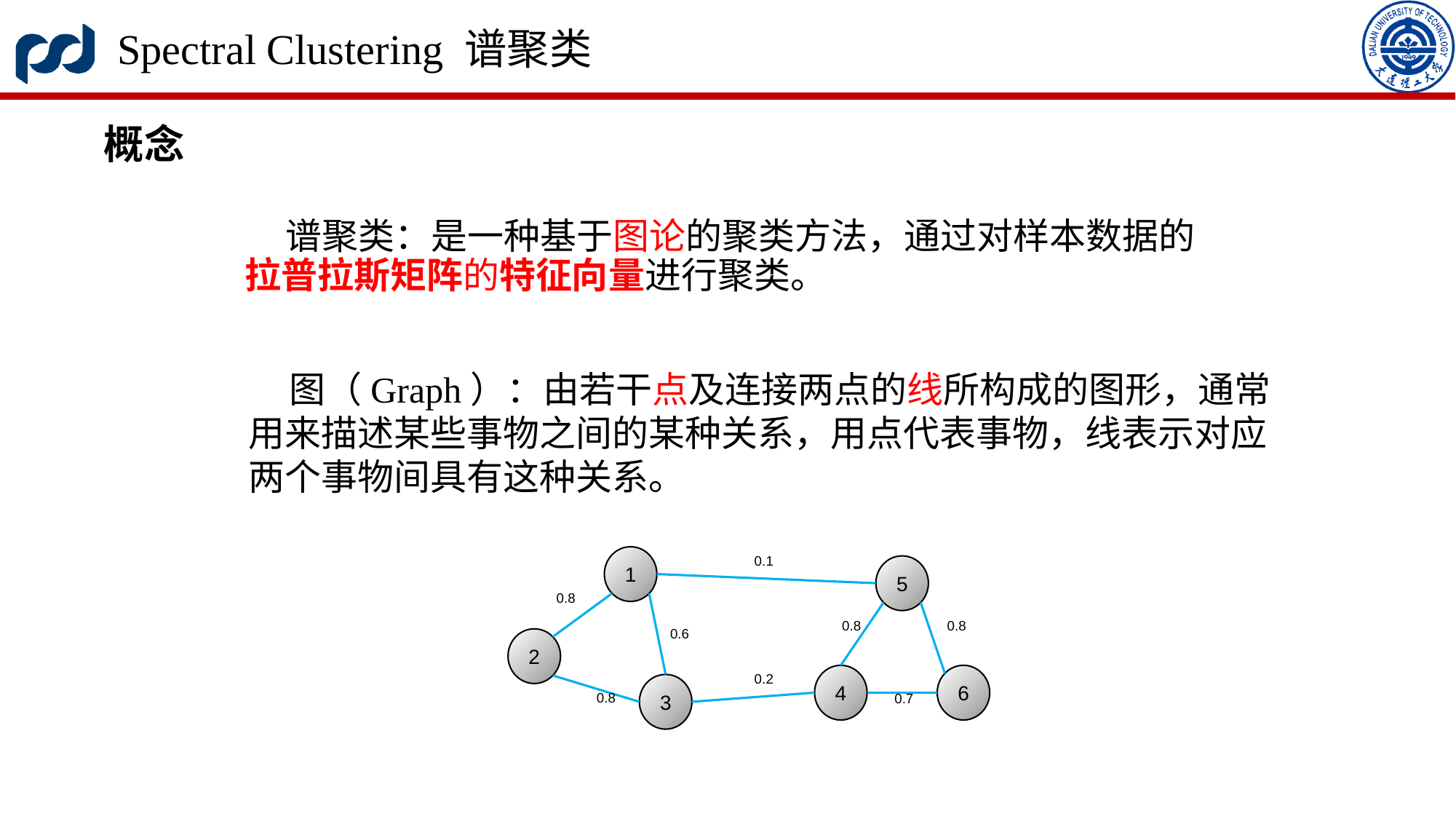

Spectral Clustering 谱聚类
概念
谱聚类：是一种基于图论的聚类方法，通过对样本数据的拉普拉斯矩阵的特征向量进行聚类。
图（Graph）：由若干点及连接两点的线所构成的图形，通常用来描述某些事物之间的某种关系，用点代表事物，线表示对应两个事物间具有这种关系。
1
0.1
5
0.8
0.8
0.8
0.6
2
4
6
0.2
3
0.8
0.7